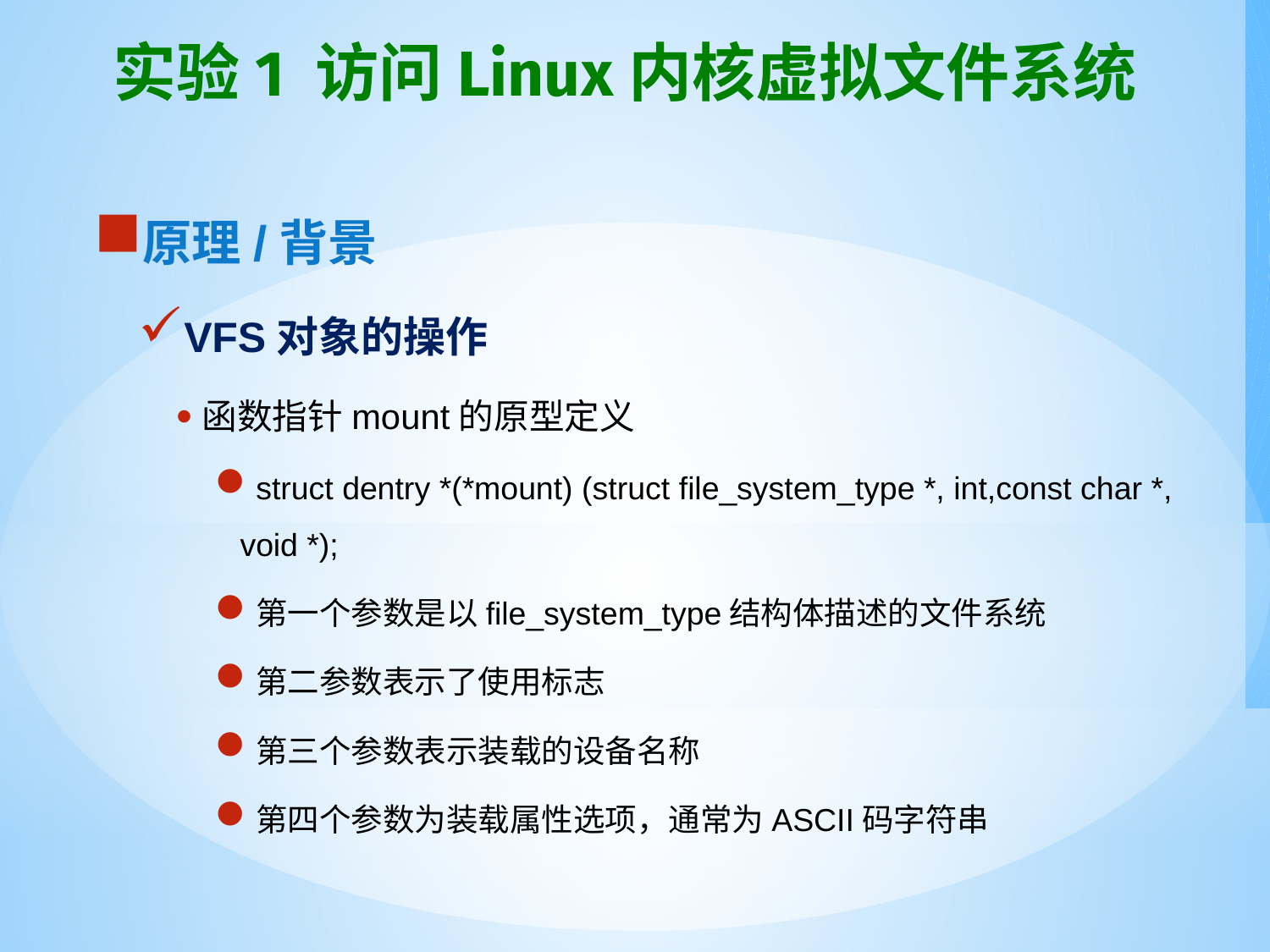

# 实验1 访问Linux内核虚拟文件系统
原理/背景
VFS对象的操作
函数指针mount的原型定义
struct dentry *(*mount) (struct file_system_type *, int,const char *, void *);
第一个参数是以file_system_type结构体描述的文件系统
第二参数表示了使用标志
第三个参数表示装载的设备名称
第四个参数为装载属性选项，通常为ASCII码字符串